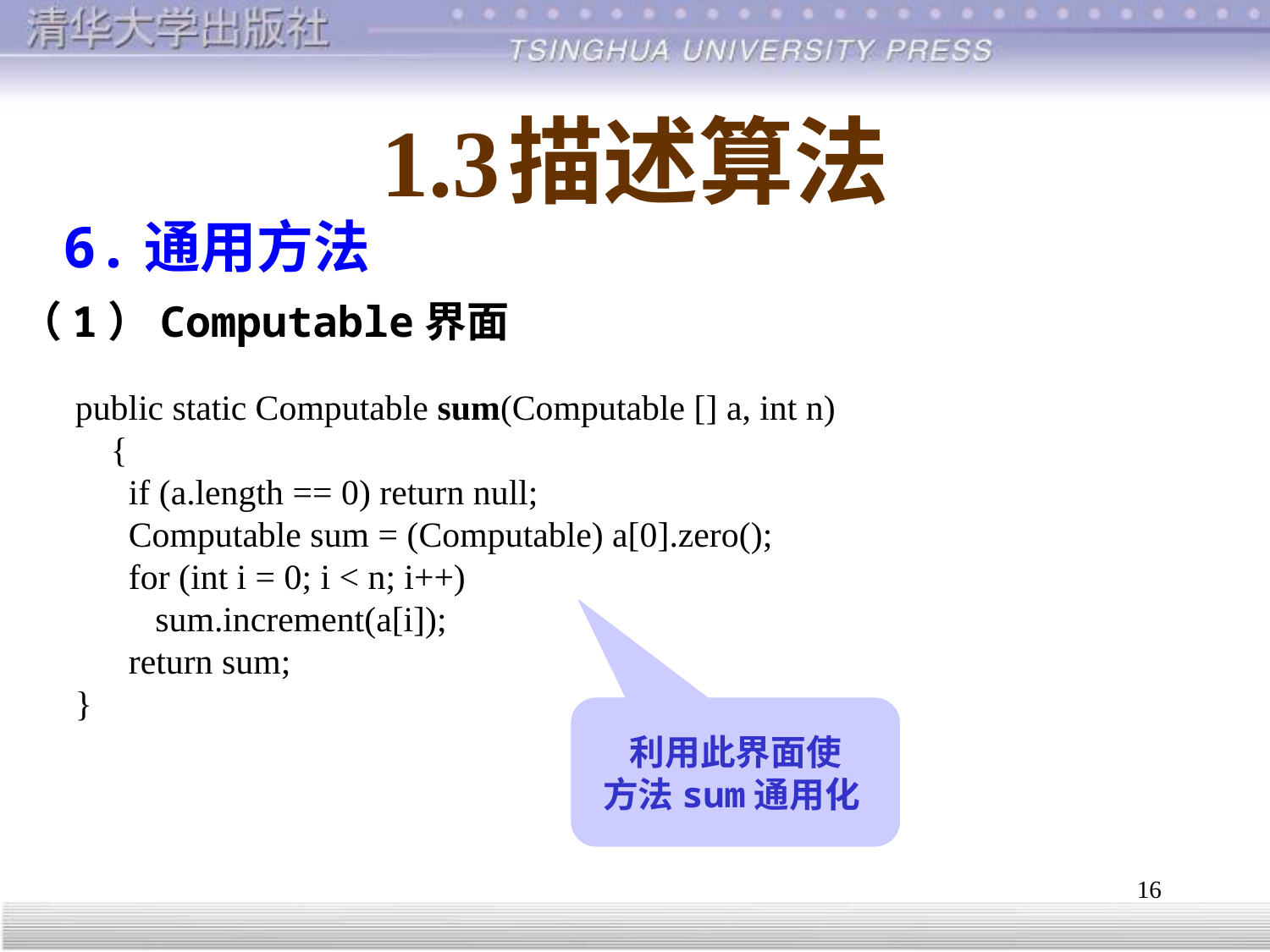

# 1.3	描述算法
6.通用方法
（1）Computable界面
public static Computable sum(Computable [] a, int n)
    {
      if (a.length == 0) return null;
      Computable sum = (Computable) a[0].zero();
      for (int i = 0; i < n; i++)
         sum.increment(a[i]);
      return sum;
}
利用此界面使
方法sum通用化
16